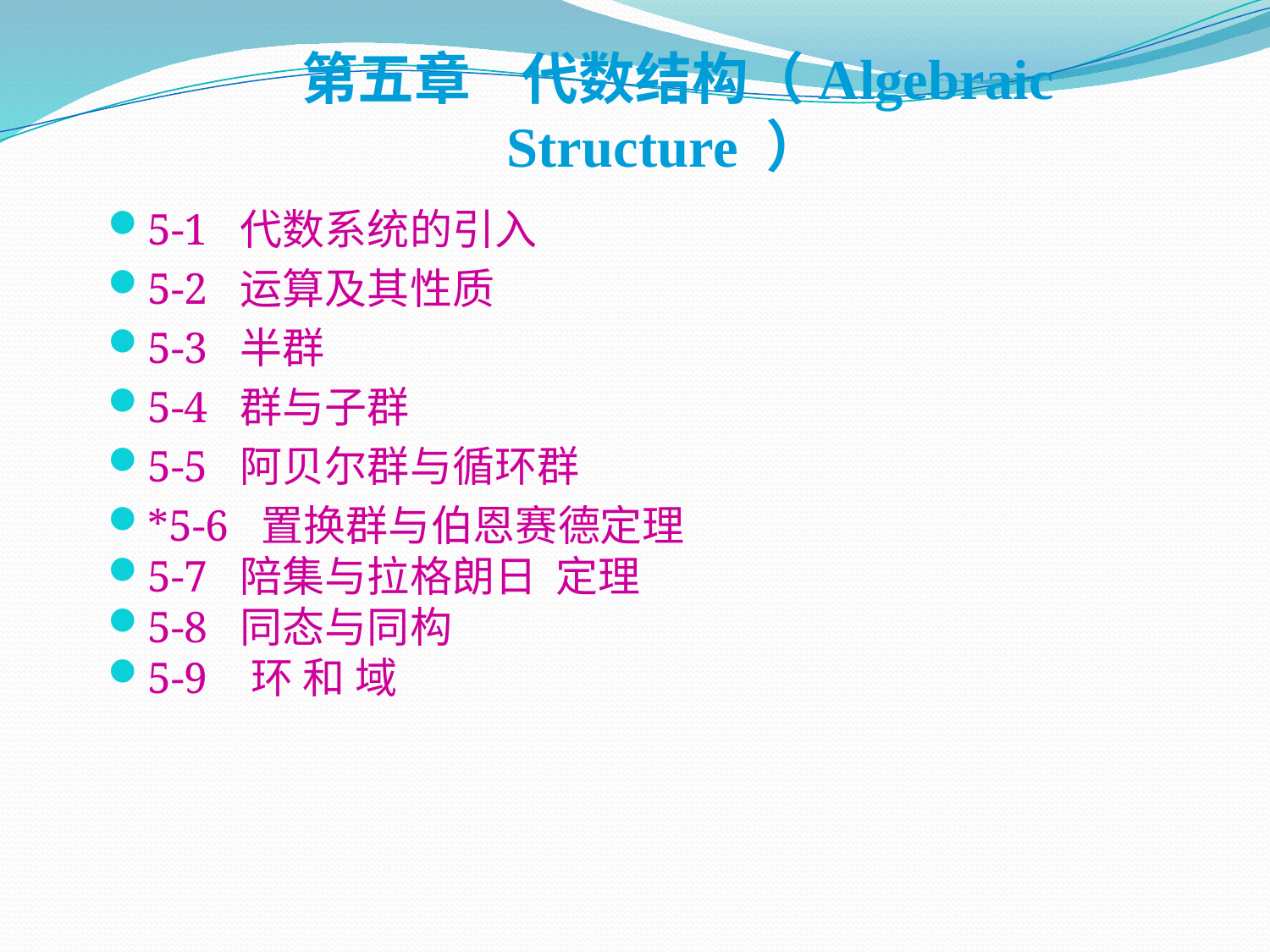

第五章    代数结构（Algebraic Structure ）
5-1  代数系统的引入
5-2  运算及其性质
5-3  半群
5-4  群与子群
5-5  阿贝尔群与循环群
*5-6  置换群与伯恩赛德定理
5-7  陪集与拉格朗日  定理
5-8  同态与同构
5-9   环 和 域